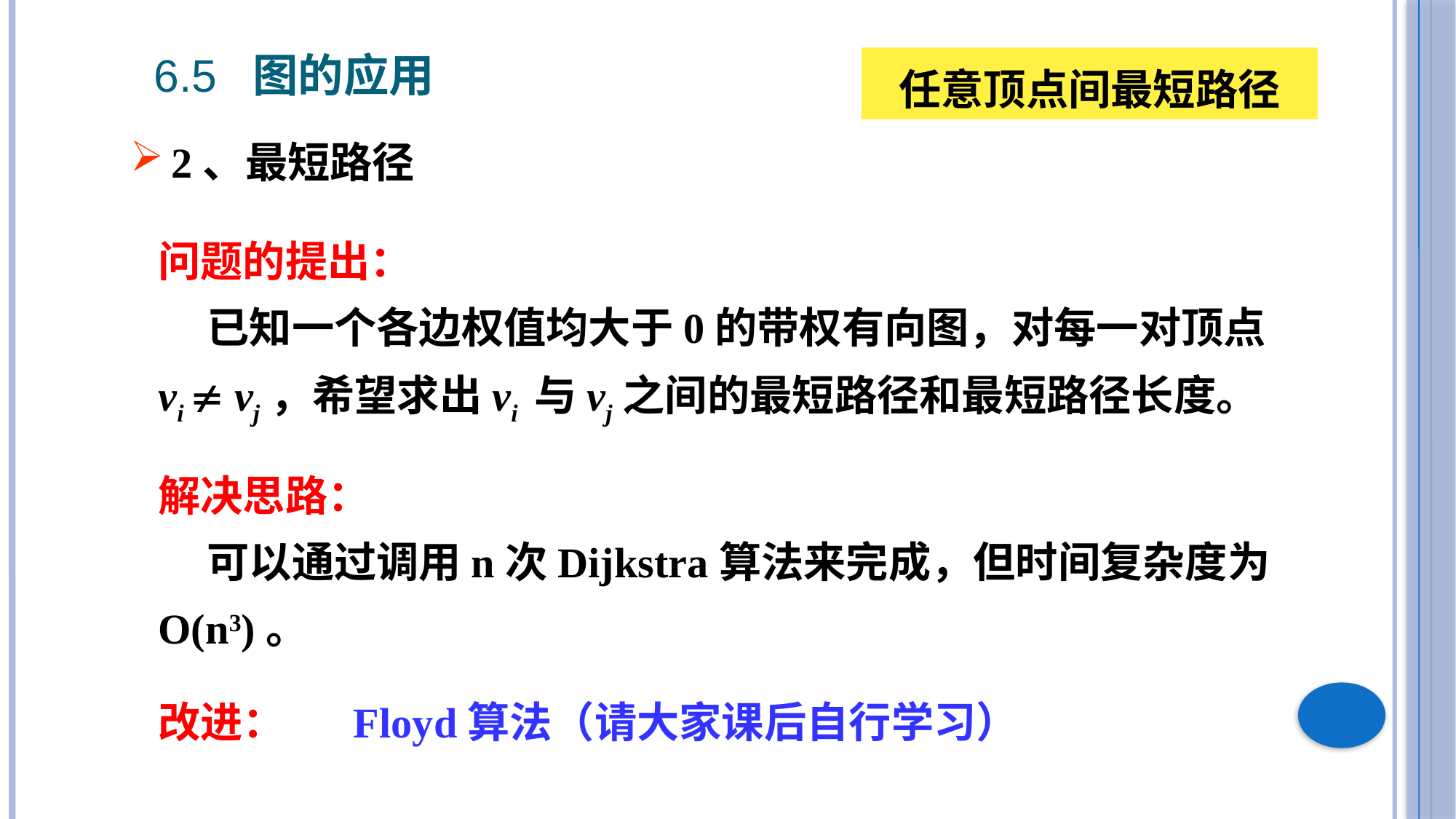

6.5  图的应用
任意顶点间最短路径
2、最短路径

问题的提出：
    已知一个各边权值均大于0的带权有向图，对每一对顶点
vi ≠ vj，希望求出vi 与vj之间的最短路径和最短路径长度。
解决思路：
    可以通过调用n次Dijkstra算法来完成，但时间复杂度为
O(n3)。
改进：      Floyd算法（请大家课后自行学习）